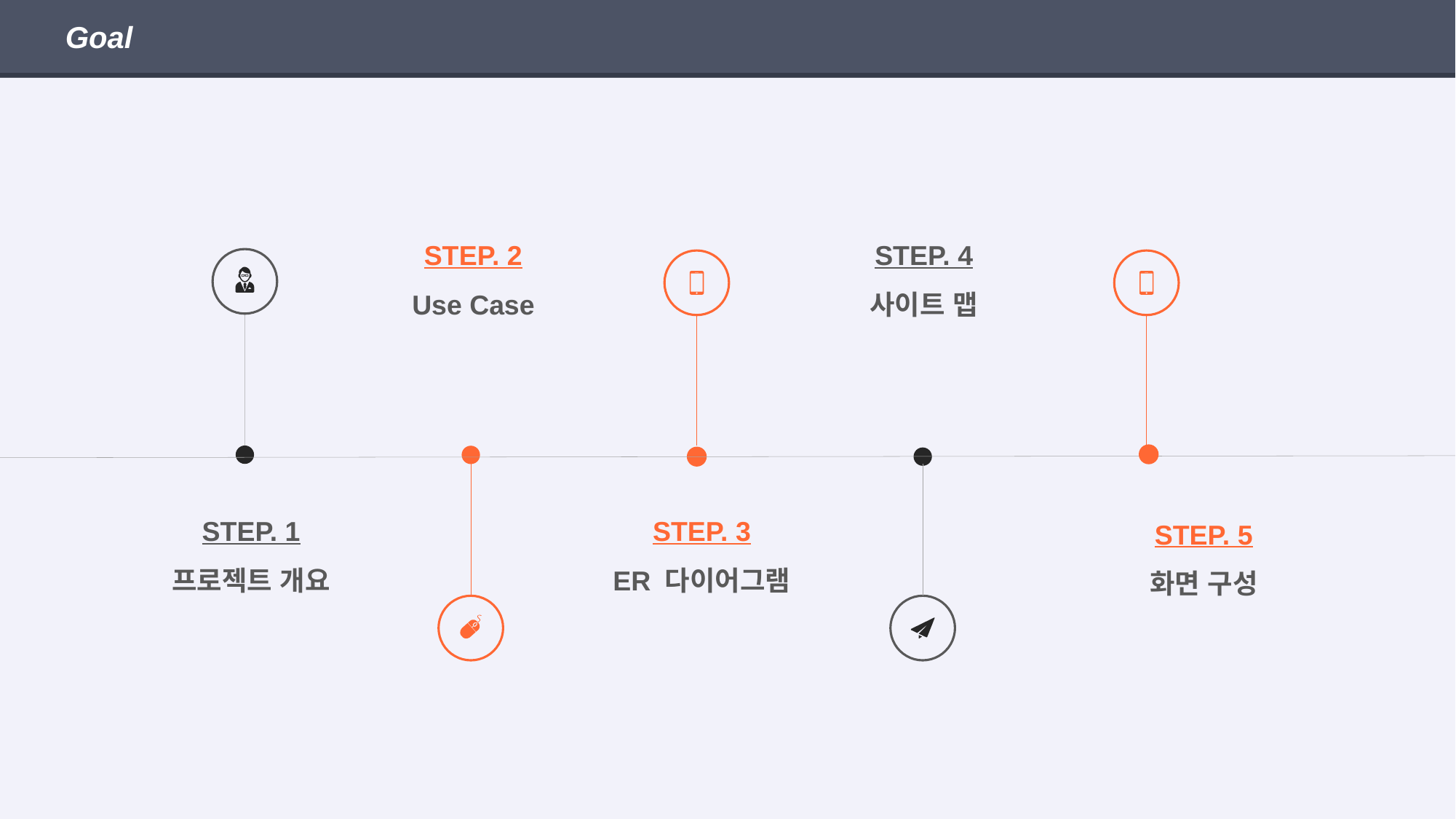

Goal

STEP. 2
Use Case
STEP. 4
사이트 맵

STEP. 1
프로젝트 개요
STEP. 3
ER 다이어그램
STEP. 5
화면 구성